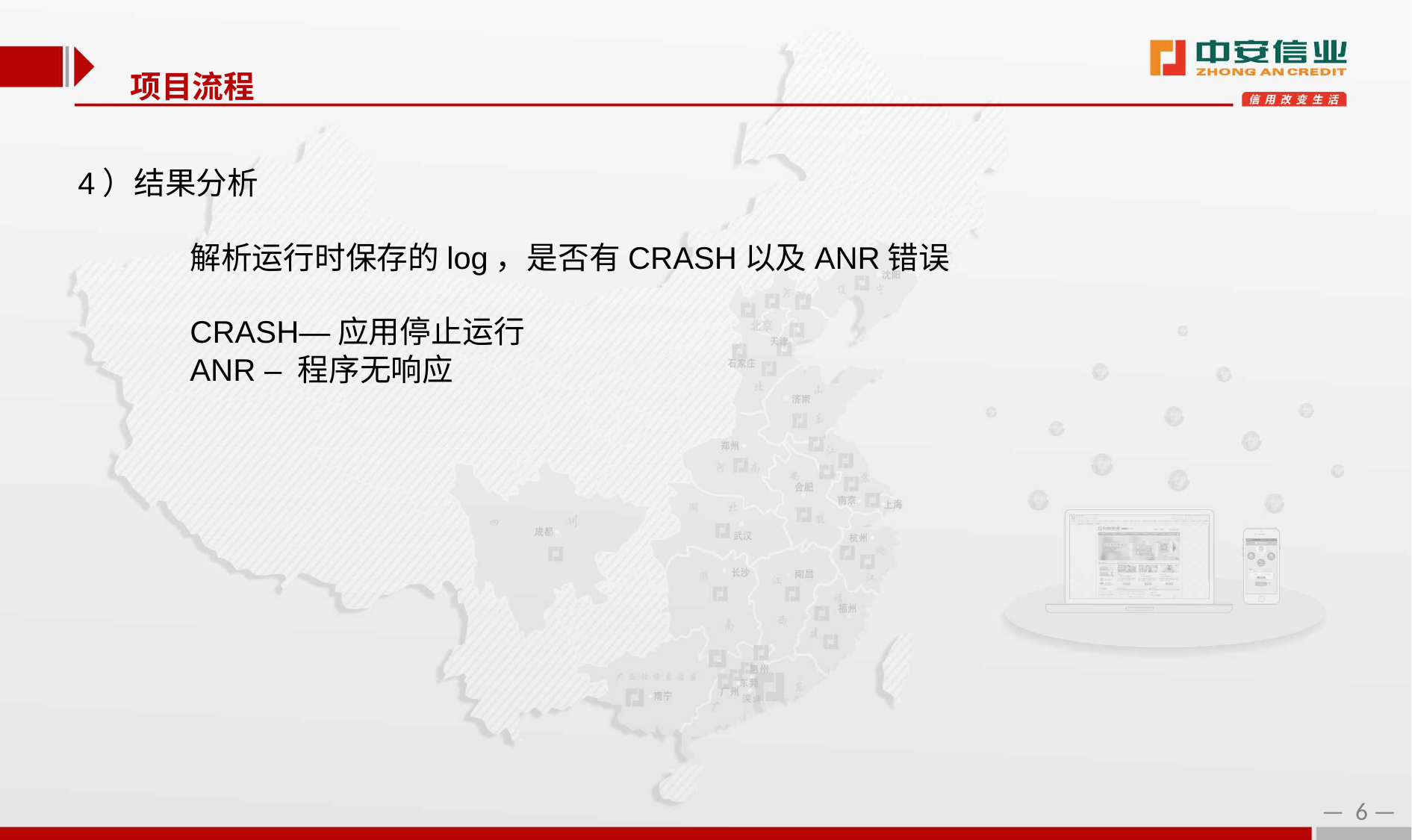

项目流程
4）结果分析

	解析运行时保存的log，是否有CRASH以及ANR错误

	CRASH—应用停止运行
	ANR – 程序无响应

—  6 —